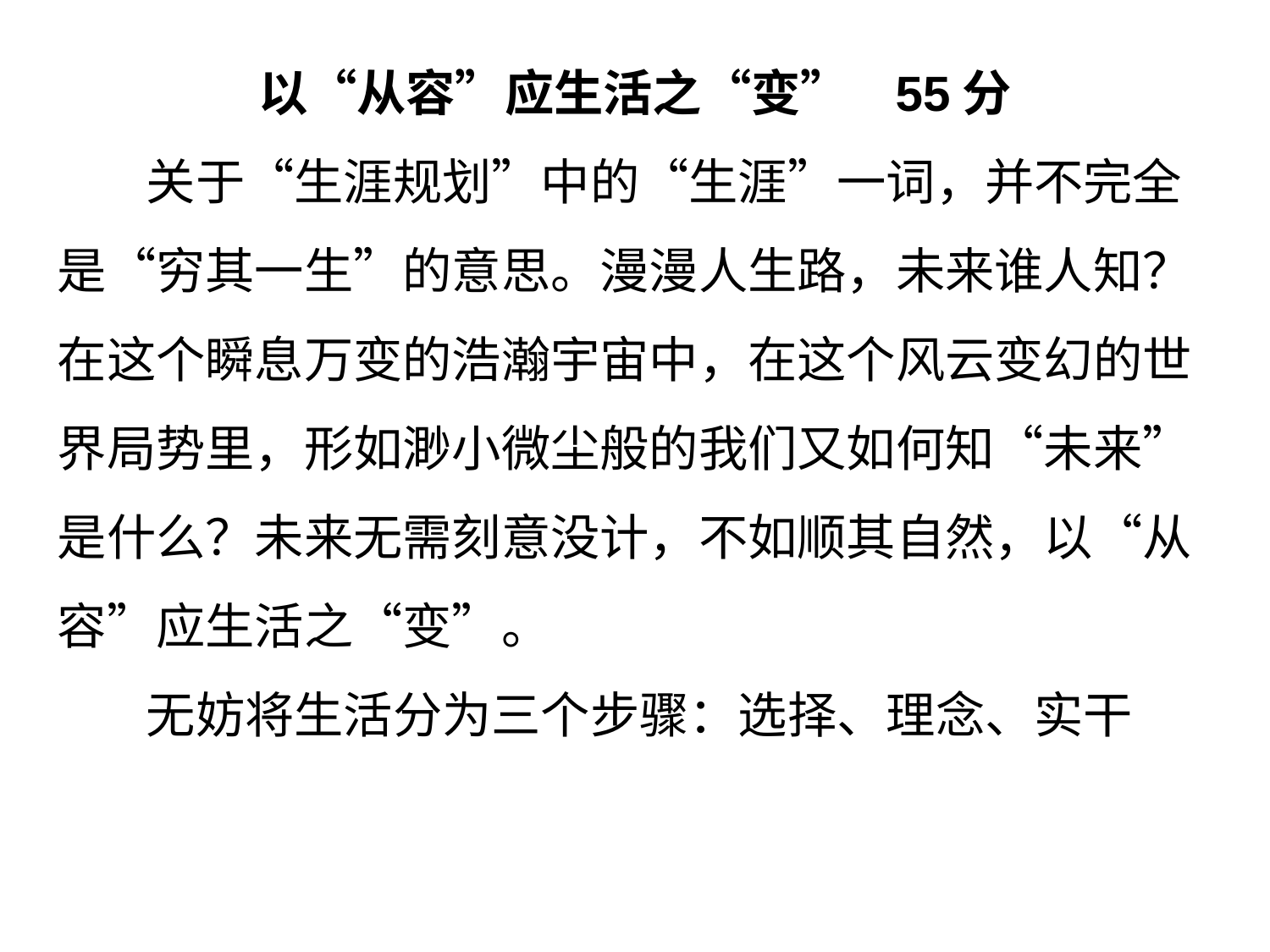

以“从容”应生活之“变”   55分
       关于“生涯规划”中的“生涯”一词，并不完全是“穷其一生”的意思。漫漫人生路，未来谁人知？在这个瞬息万变的浩瀚宇宙中，在这个风云变幻的世界局势里，形如渺小微尘般的我们又如何知“未来”是什么？未来无需刻意没计，不如顺其自然，以“从容”应生活之“变”。
       无妨将生活分为三个步骤：选择、理念、实干